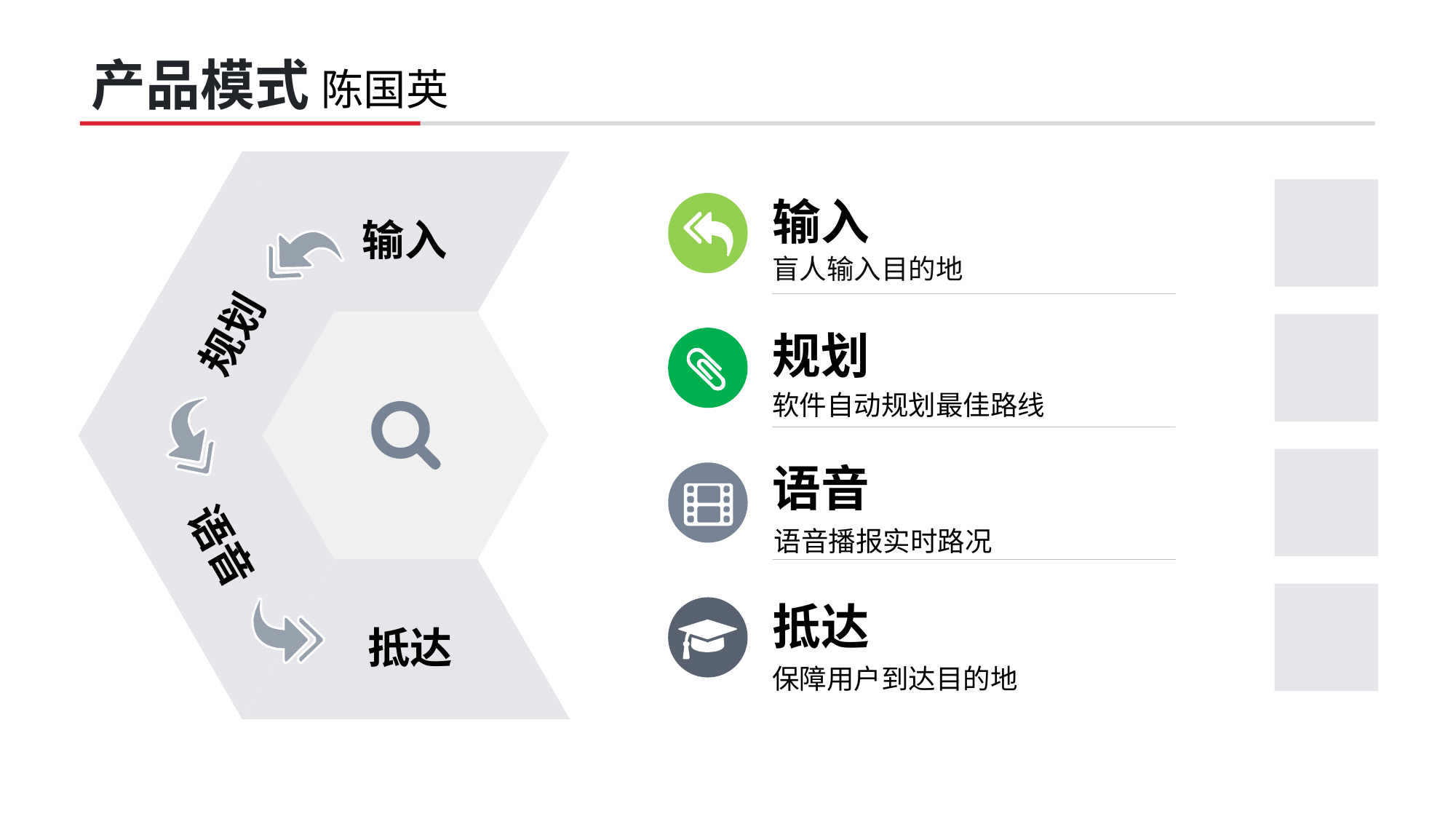

# 产品模式 陈国英

输入

输入
盲人输入目的地
规划

规划

软件自动规划最佳路线

语音

语音播报实时路况
语音

抵达

抵达
保障用户到达目的地

10